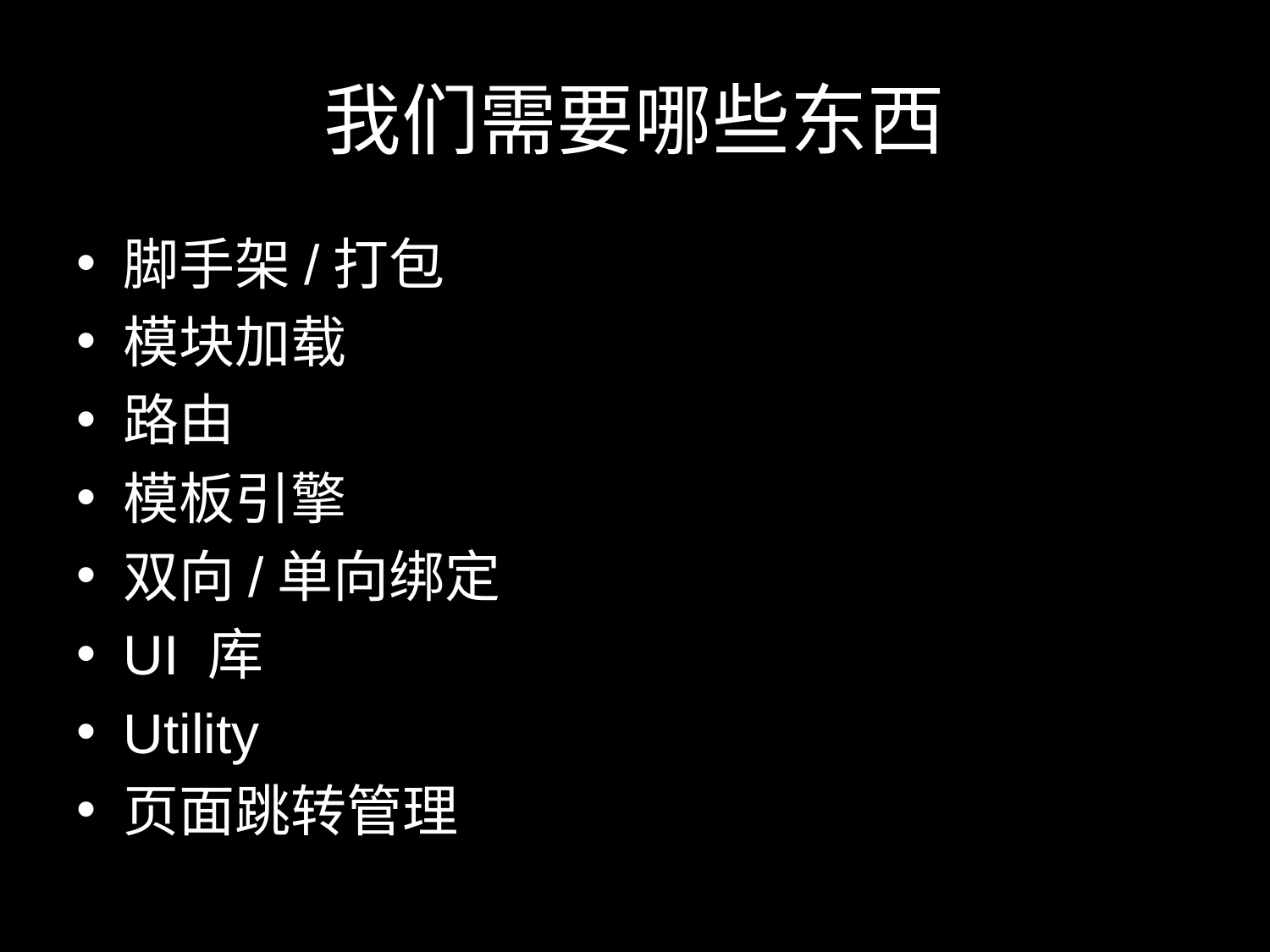

# 我们需要哪些东西
脚手架/打包
模块加载
路由
模板引擎
双向/单向绑定
UI 库
Utility
页面跳转管理